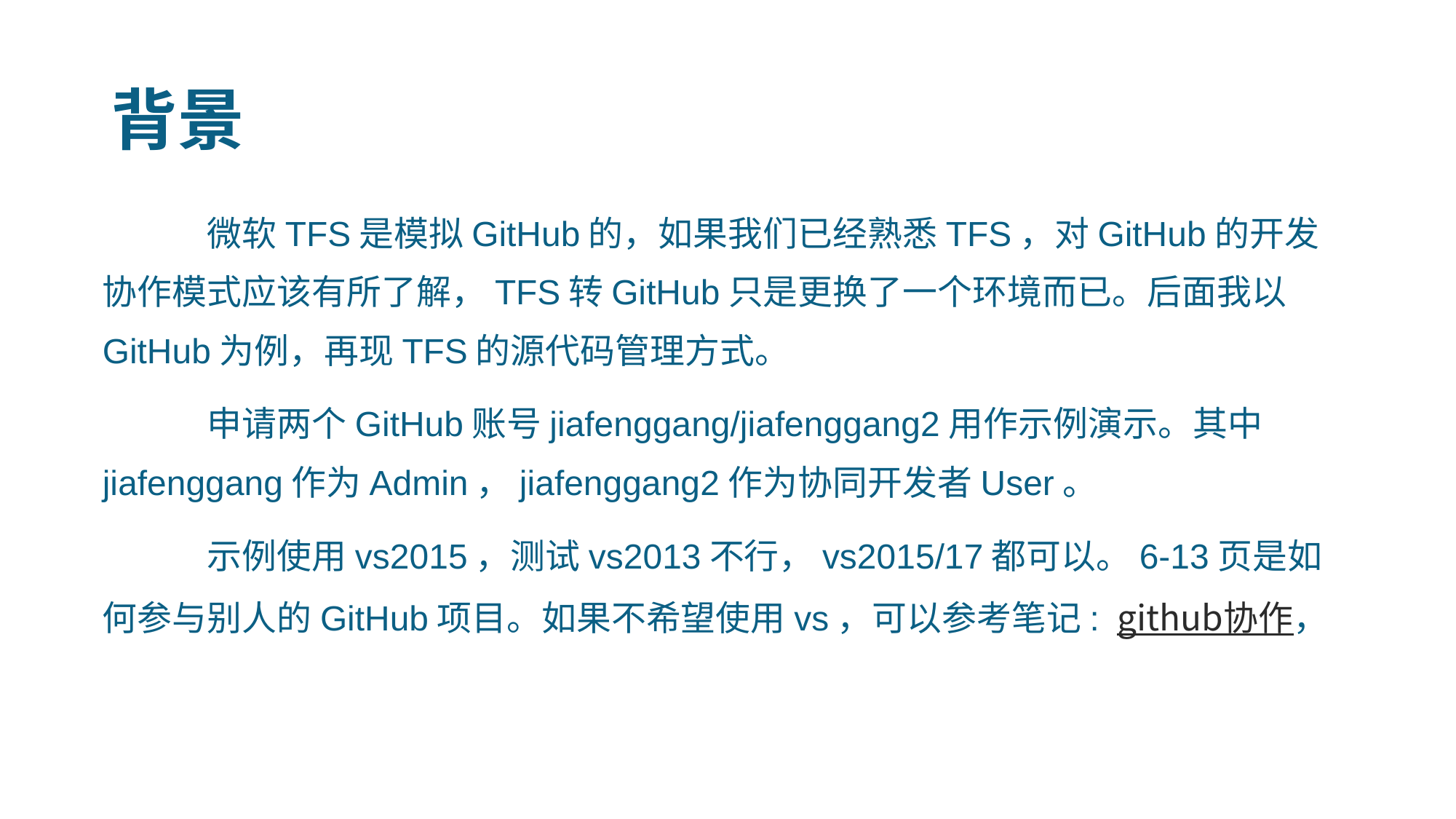

# 背景
	微软TFS是模拟GitHub的，如果我们已经熟悉TFS，对GitHub的开发协作模式应该有所了解，TFS转GitHub只是更换了一个环境而已。后面我以GitHub为例，再现TFS的源代码管理方式。
	申请两个GitHub账号jiafenggang/jiafenggang2用作示例演示。其中jiafenggang作为Admin，jiafenggang2作为协同开发者User。
	示例使用vs2015，测试vs2013不行，vs2015/17都可以。6-13页是如何参与别人的GitHub项目。如果不希望使用vs，可以参考笔记: github协作，